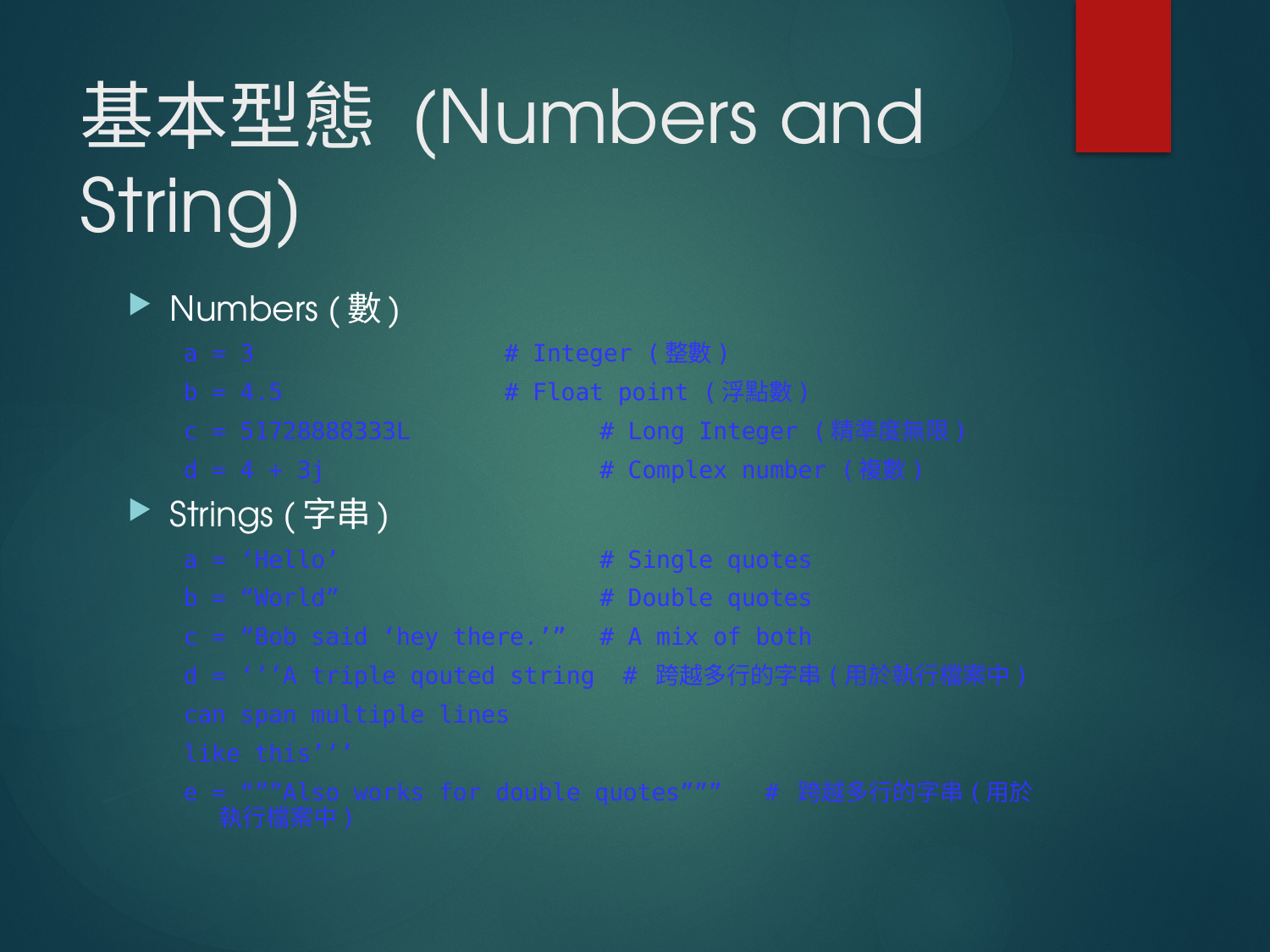

# 基本型態 (Numbers and String)
Numbers (數)
a = 3			# Integer (整數)
b = 4.5			# Float point (浮點數)
c = 51728888333L		# Long Integer (精準度無限)
d = 4 + 3j			# Complex number (複數)
Strings (字串)
a = ‘Hello’			# Single quotes
b = “World”			# Double quotes
c = “Bob said ‘hey there.’”	# A mix of both
d = ‘’’A triple qouted string  # 跨越多行的字串(用於執行檔案中)
can span multiple lines
like this’’’
e = “””Also works for double quotes”””   # 跨越多行的字串(用於執行檔案中)